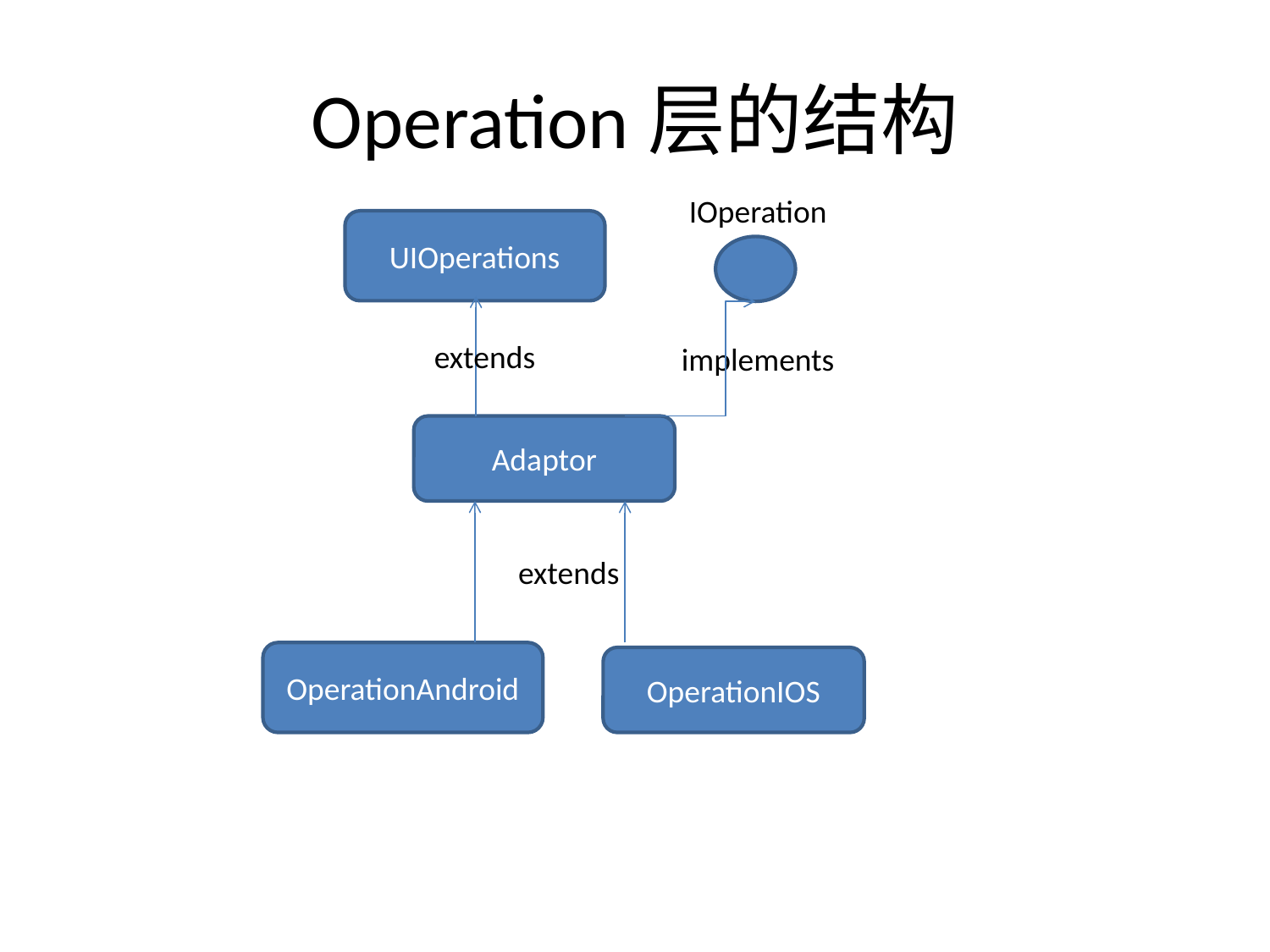

# Operation层的结构
IOperation
UIOperations

extends
implements
Adaptor
extends
OperationAndroid
OperationIOS